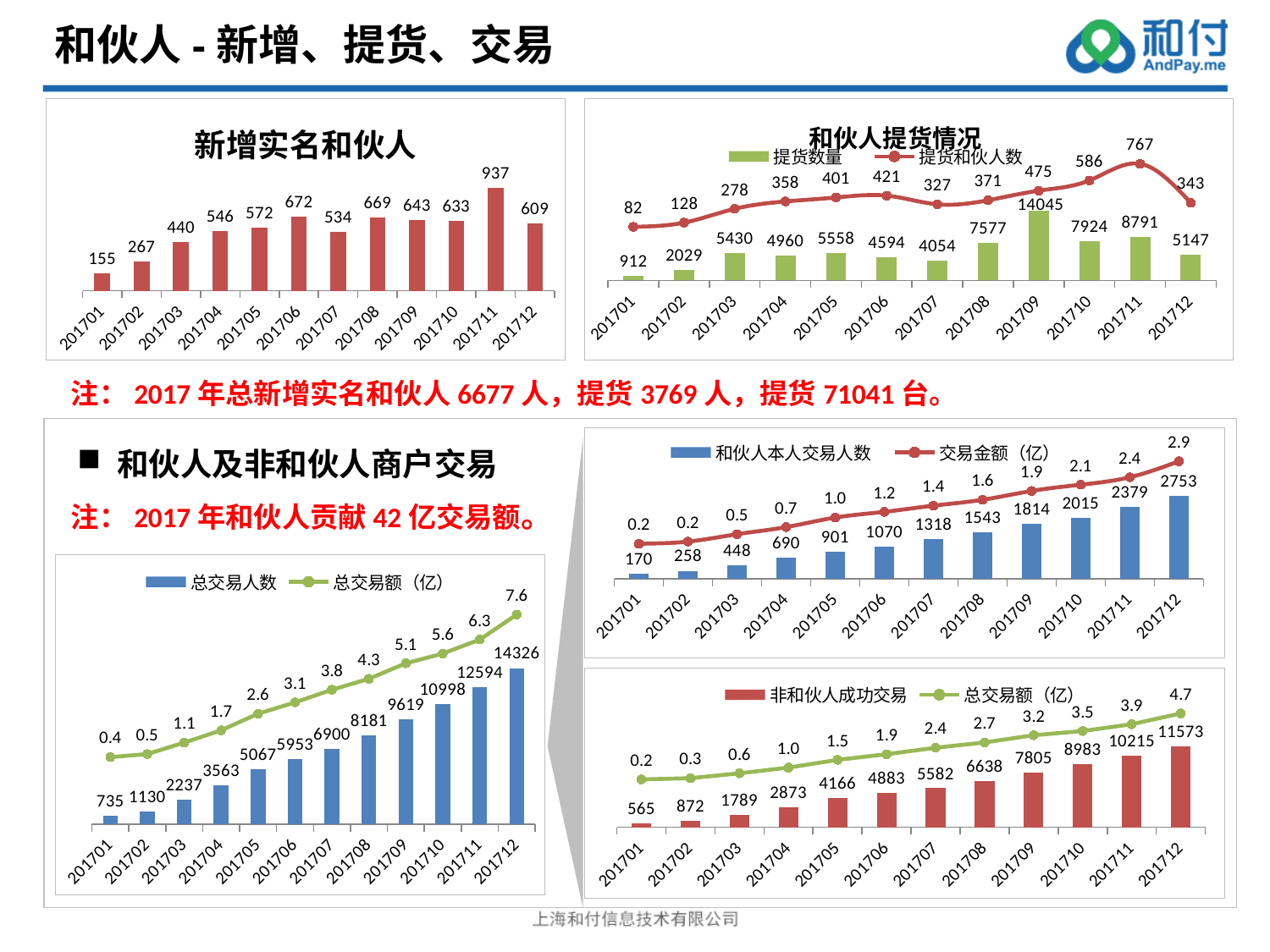

和伙人-新增、提货、交易

### Chart:

| Category | 新增实名和伙人 |
|---|---|
| 201701 | 155.0 |
| 201702 | 267.0 |
| 201703 | 440.0 |
| 201704 | 546.0 |
| 201705 | 572.0 |
| 201706 | 672.0 |
| 201707 | 534.0 |
| 201708 | 669.0 |
| 201709 | 643.0 |
| 201710 | 633.0 |
| 201711 | 937.0 |
| 201712 | 609.0 |

### Chart

| Category | 提货数量 | 提货和伙人数 |
|---|---|---|
| 201701 | 912.0 | 82.0 |
| 201702 | 2029.0 | 128.0 |
| 201703 | 5430.0 | 278.0 |
| 201704 | 4960.0 | 358.0 |
| 201705 | 5558.0 | 401.0 |
| 201706 | 4594.0 | 421.0 |
| 201707 | 4054.0 | 327.0 |
| 201708 | 7577.0 | 371.0 |
| 201709 | 14045.0 | 475.0 |
| 201710 | 7924.0 | 586.0 |
| 201711 | 8791.0 | 767.0 |
| 201712 | 5147.0 | 343.0 |
和伙人提货情况
注：2017年总新增实名和伙人6677人，提货3769人，提货71041台。

### Chart

| Category | 和伙人本人交易人数 | 交易金额（亿） |
|---|---|---|
| 201701 | 170.0 | 0.1594709263 |
| 201702 | 258.0 | 0.23132594180000002 |
| 201703 | 448.0 | 0.47762051460000005 |
| 201704 | 690.0 | 0.7145535708000001 |
| 201705 | 901.0 | 1.0310349841999997 |
| 201706 | 1070.0 | 1.2218777448 |
| 201707 | 1318.0 | 1.4271402738999999 |
| 201708 | 1543.0 | 1.6225594974999997 |
| 201709 | 1814.0 | 1.9160937604 |
| 201710 | 2015.0 | 2.1239380057 |
| 201711 | 2379.0 | 2.3731644683999997 |
| 201712 | 2753.0 | 2.9029755073 |
和伙人及非和伙人商户交易
注：2017年和伙人贡献42亿交易额。

### Chart

| Category | 总交易人数 | 总交易额（亿） |
|---|---|---|
| 201701 | 735.0 | 0.3824581825 |
| 201702 | 1130.0 | 0.5384131538 |
| 201703 | 2237.0 | 1.1153906842 |
| 201704 | 3563.0 | 1.7361814015 |
| 201705 | 5067.0 | 2.5777028593 |
| 201706 | 5953.0 | 3.1479554127 |
| 201707 | 6900.0 | 3.7873277779000003 |
| 201708 | 8181.0 | 4.3392963171 |
| 201709 | 9619.0 | 5.1215453495 |
| 201710 | 10998.0 | 5.6135717366 |
| 201711 | 12594.0 | 6.3192354084 |
| 201712 | 14326.0 | 7.5786425911 |

### Chart

| Category | 非和伙人成功交易 | 总交易额（亿） |
|---|---|---|
| 201701 | 565.0 | 0.2229872562 |
| 201702 | 872.0 | 0.307087212 |
| 201703 | 1789.0 | 0.6377701696 |
| 201704 | 2873.0 | 1.0214684307 |
| 201705 | 4166.0 | 1.5458080151 |
| 201706 | 4883.0 | 1.9255236279000003 |
| 201707 | 5582.0 | 2.3600433240000003 |
| 201708 | 6638.0 | 2.7162430495999996 |
| 201709 | 7805.0 | 3.2051557291000004 |
| 201710 | 8983.0 | 3.4886281009 |
| 201711 | 10215.0 | 3.94579027 |
| 201712 | 11573.0 | 4.6743921438 |